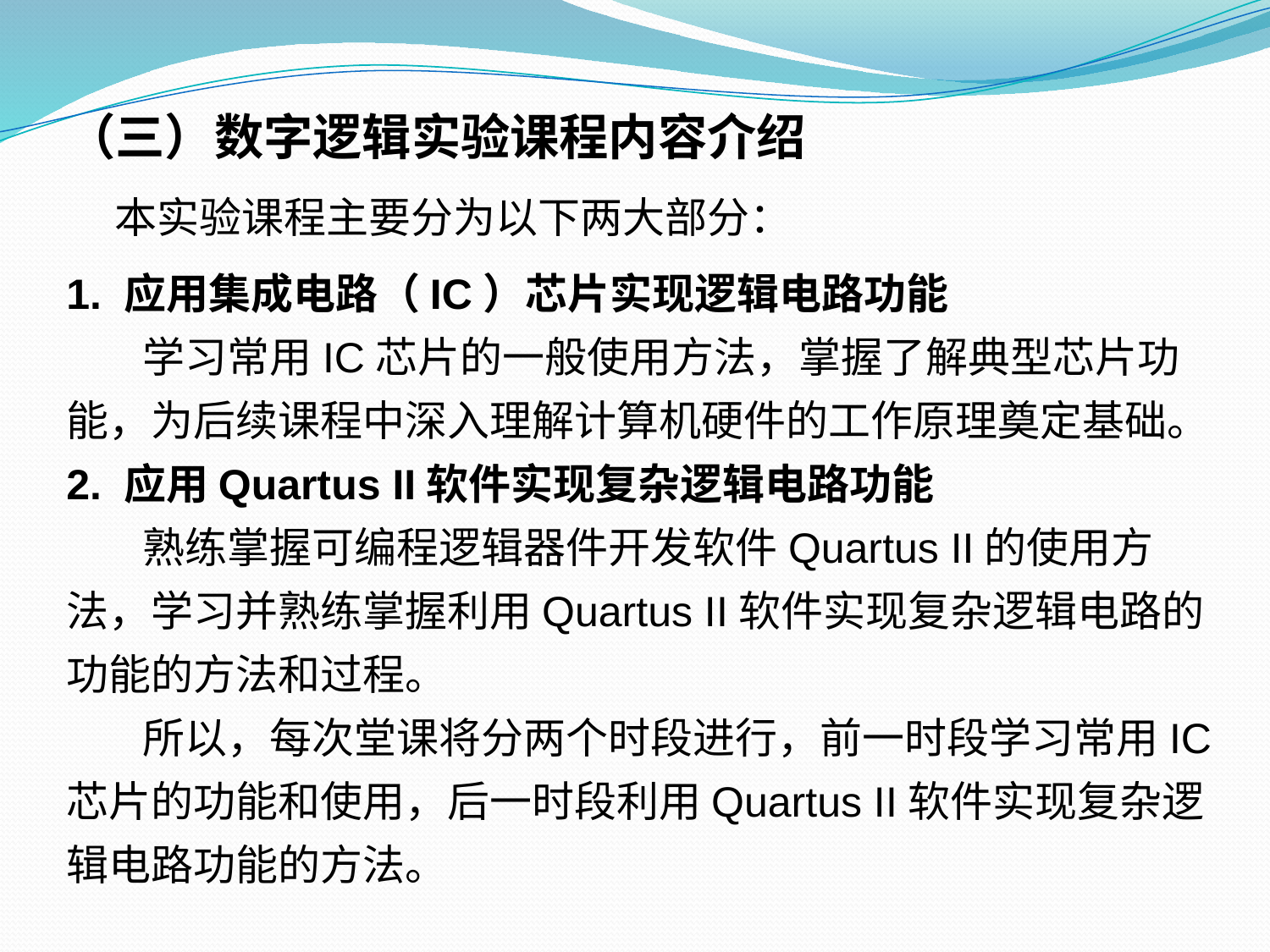

（三）数字逻辑实验课程内容介绍
    本实验课程主要分为以下两大部分：
1. 应用集成电路（IC）芯片实现逻辑电路功能
       学习常用IC芯片的一般使用方法，掌握了解典型芯片功能，为后续课程中深入理解计算机硬件的工作原理奠定基础。
2. 应用Quartus II软件实现复杂逻辑电路功能
       熟练掌握可编程逻辑器件开发软件Quartus II的使用方法，学习并熟练掌握利用Quartus II软件实现复杂逻辑电路的功能的方法和过程。
       所以，每次堂课将分两个时段进行，前一时段学习常用IC芯片的功能和使用，后一时段利用Quartus II软件实现复杂逻辑电路功能的方法。